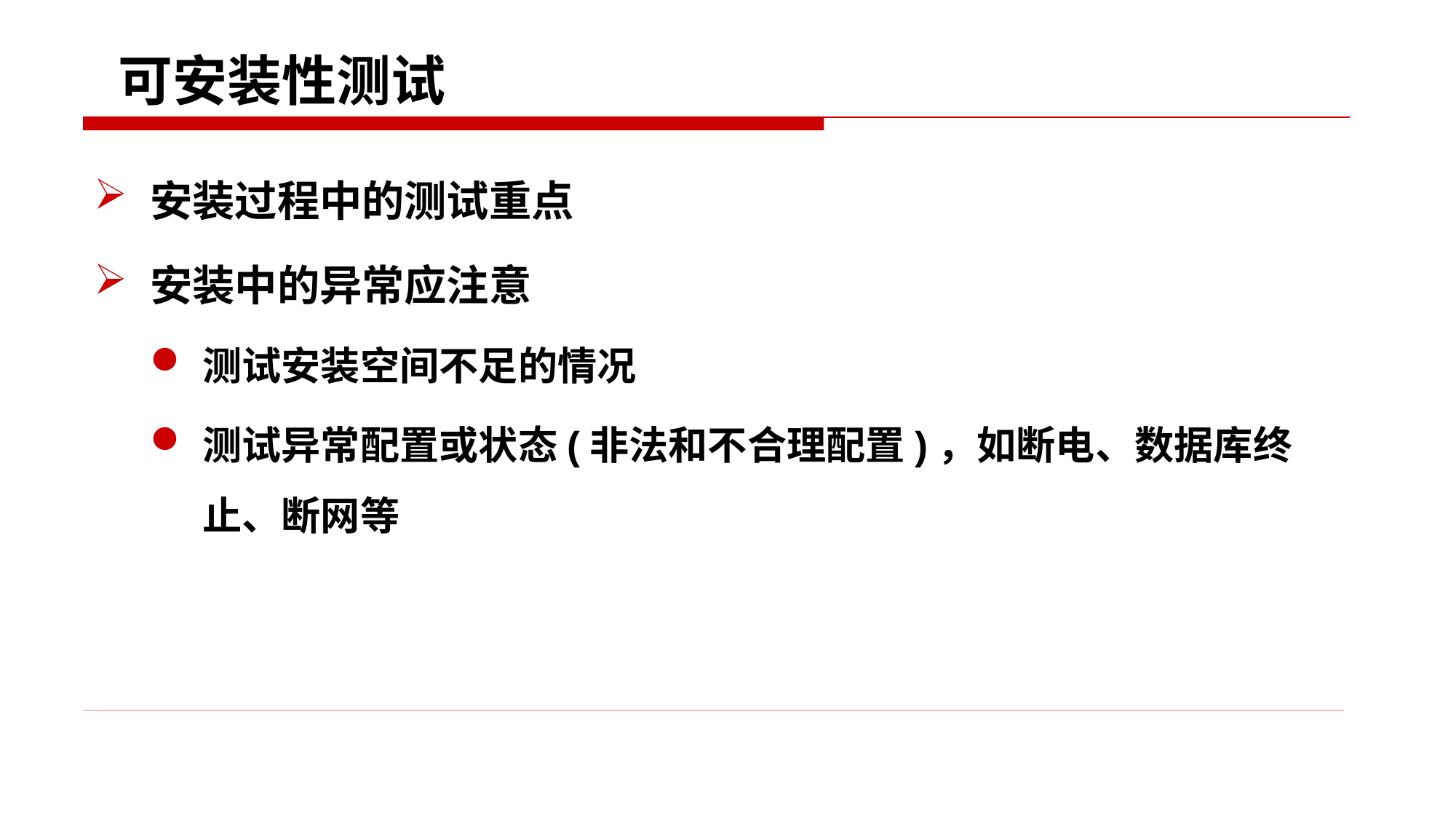

# 可安装性测试
安装过程中的测试重点
安装中的异常应注意
测试安装空间不足的情况
测试异常配置或状态(非法和不合理配置)，如断电、数据库终止、断网等